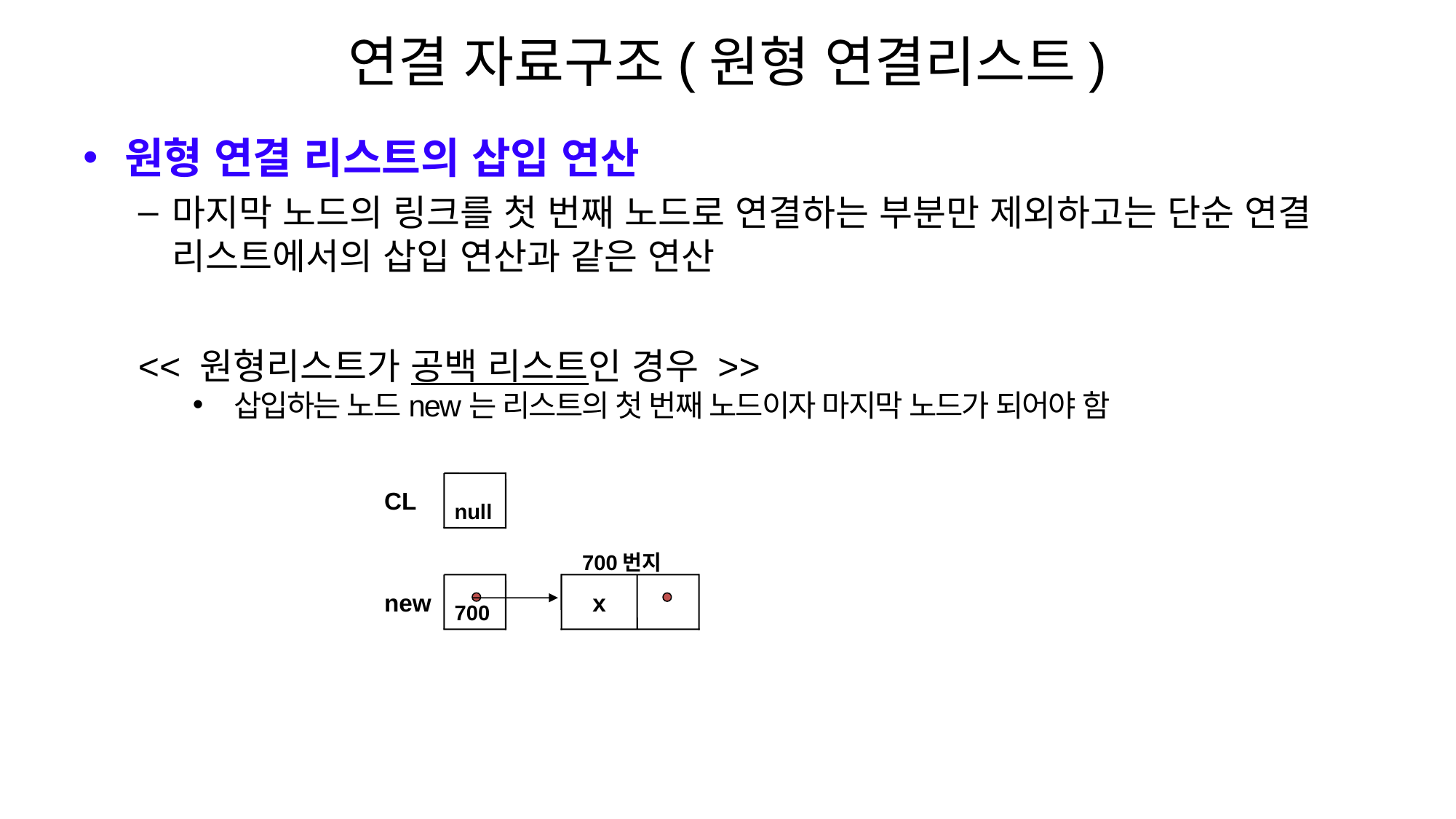

# 연결 자료구조(원형 연결리스트)
원형 연결 리스트의 삽입 연산
마지막 노드의 링크를 첫 번째 노드로 연결하는 부분만 제외하고는 단순 연결 리스트에서의 삽입 연산과 같은 연산

<< 원형리스트가 공백 리스트인 경우 >>
삽입하는 노드new는 리스트의 첫 번째 노드이자 마지막 노드가 되어야 함
CL

null
700번지
new

x

700